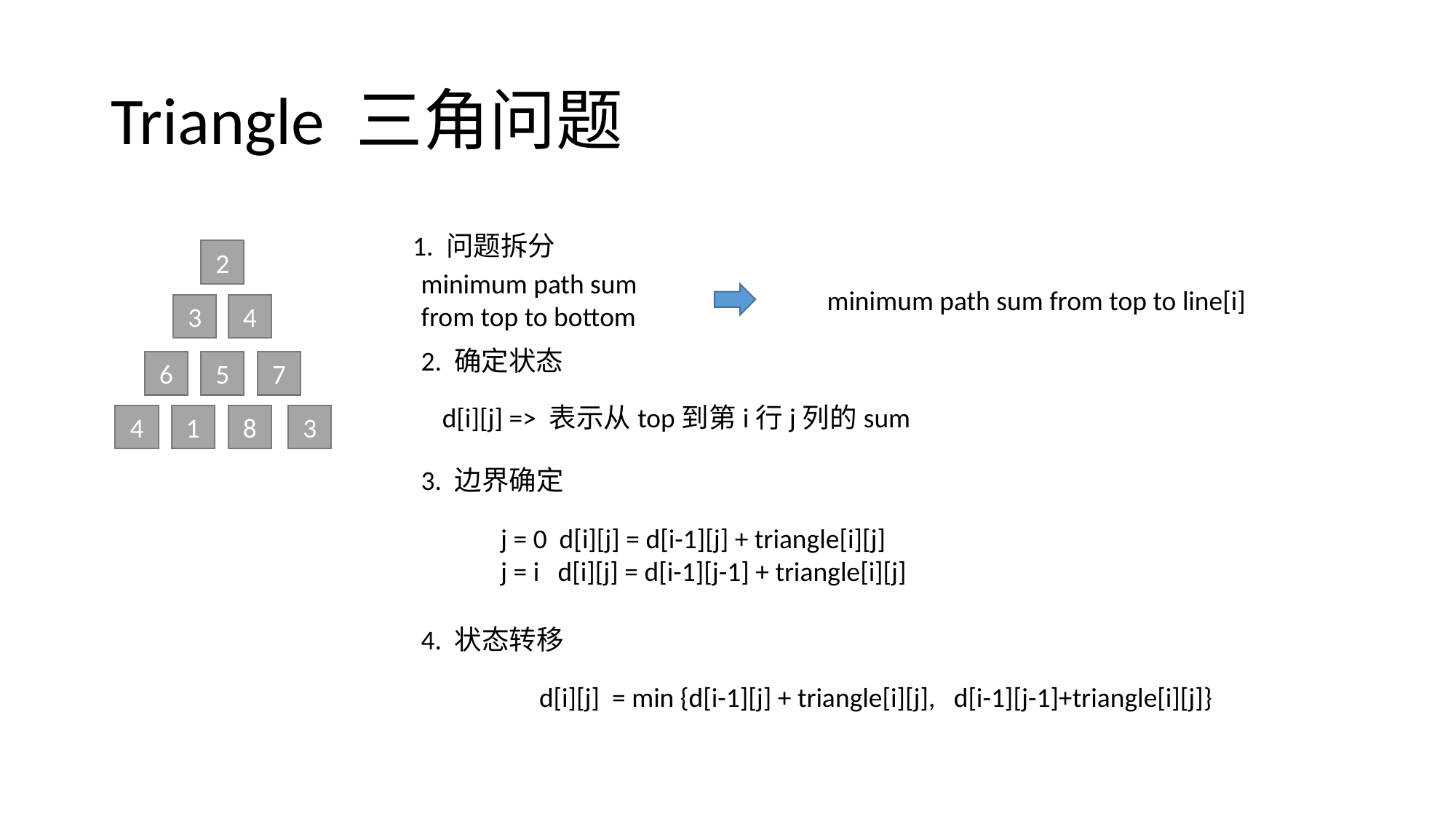

# Triangle 三角问题
1. 问题拆分
2
minimum path sum
from top to bottom
minimum path sum from top to line[i]

3
4
2. 确定状态
6
5
7
d[i][j] => 表示从top到第i行j列的sum
4
1
8
3
3. 边界确定
j = 0  d[i][j] = d[i-1][j] + triangle[i][j]
j = i   d[i][j] = d[i-1][j-1] + triangle[i][j]
4. 状态转移
d[i][j]  = min {d[i-1][j] + triangle[i][j],   d[i-1][j-1]+triangle[i][j]}